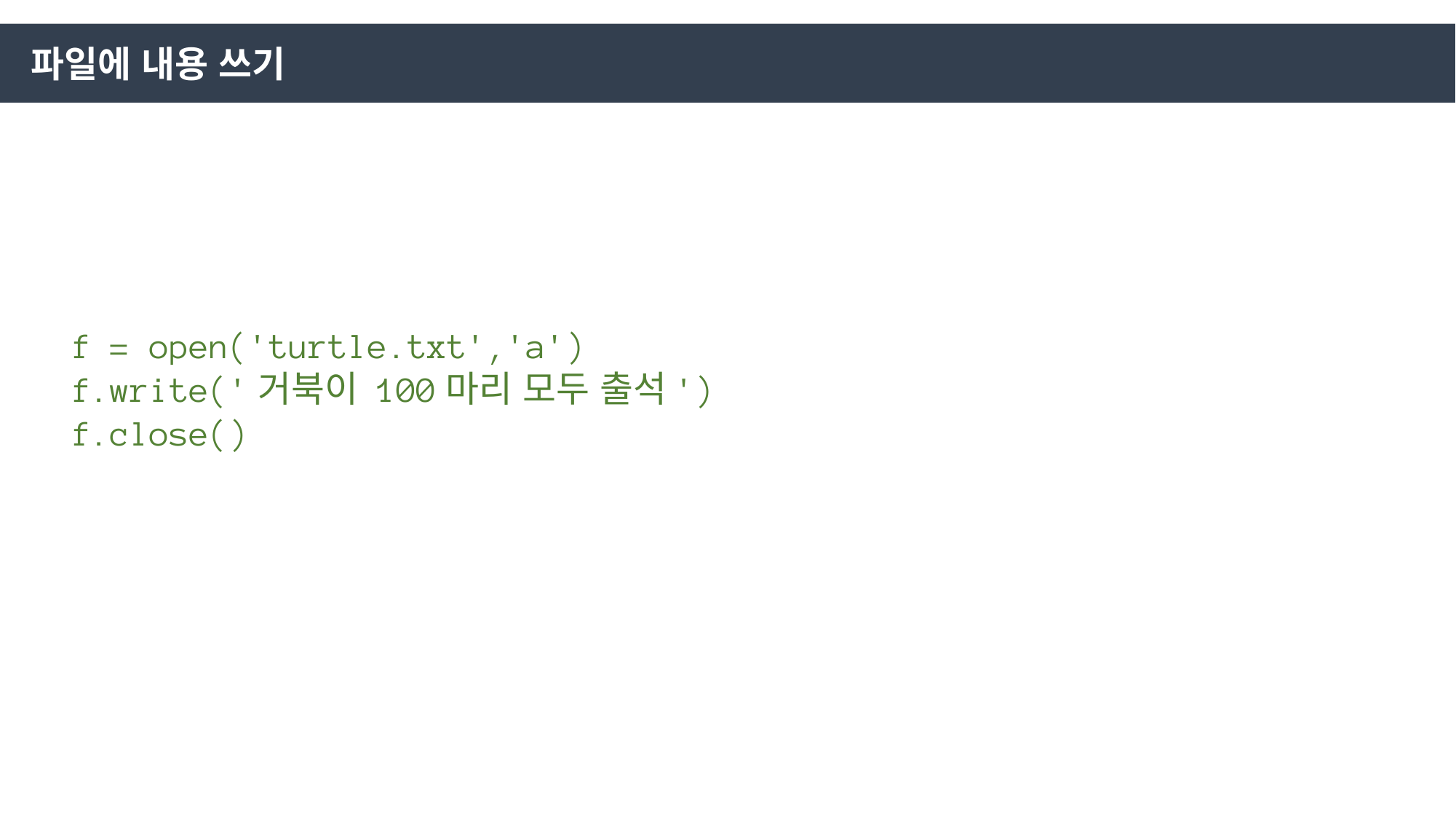

파일에 내용 쓰기

f = open('turtle.txt','a')
f.write('거북이 100마리 모두 출석')
f.close()